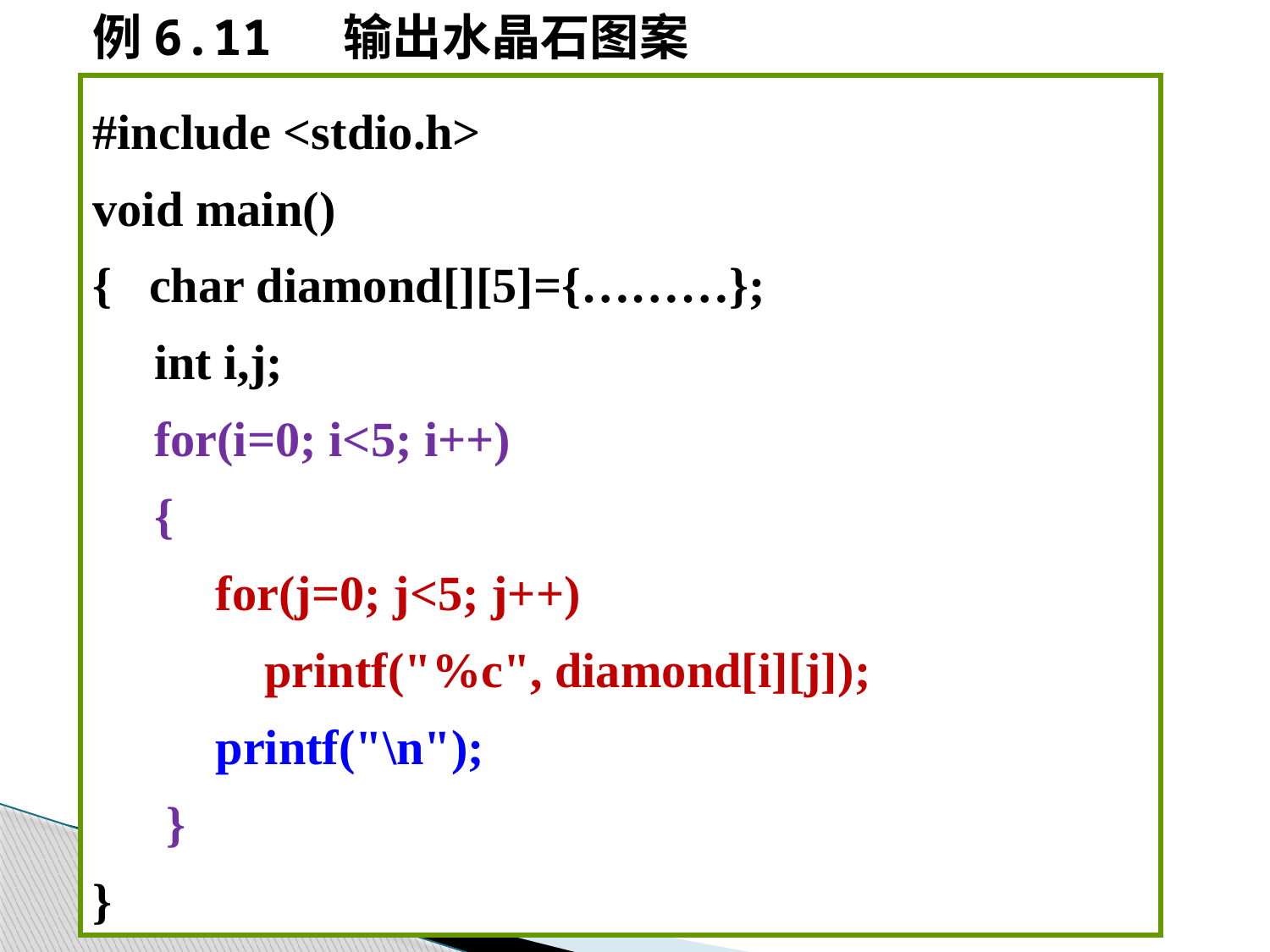

例6.11  输出水晶石图案
#include <stdio.h>
void main()
{   char diamond[][5]={………};
     int i,j;
     for(i=0; i<5; i++)
     {
          for(j=0; j<5; j++)
              printf("%c", diamond[i][j]);
          printf("\n");
      }
}